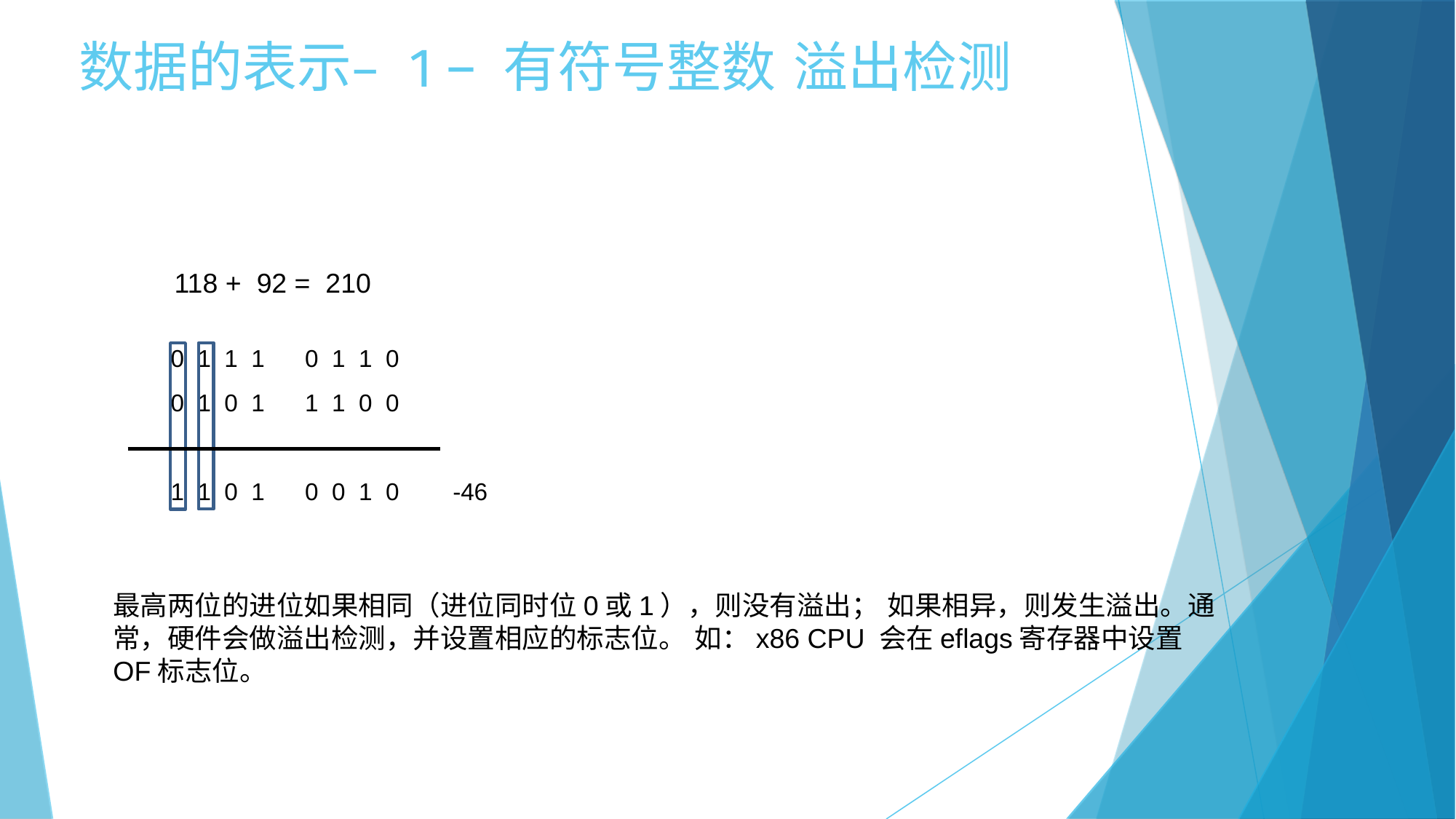

数据的表示– 1 – 有符号整数 溢出检测
118 +  92 =  210

     0  1  1  1      0  1  1  0
     0  1  0  1      1  1  0  0

     1  1  0  1      0  0  1  0        -46

最高两位的进位如果相同（进位同时位0或1），则没有溢出； 如果相异，则发生溢出。通常，硬件会做溢出检测，并设置相应的标志位。 如：x86 CPU 会在eflags寄存器中设置OF标志位。